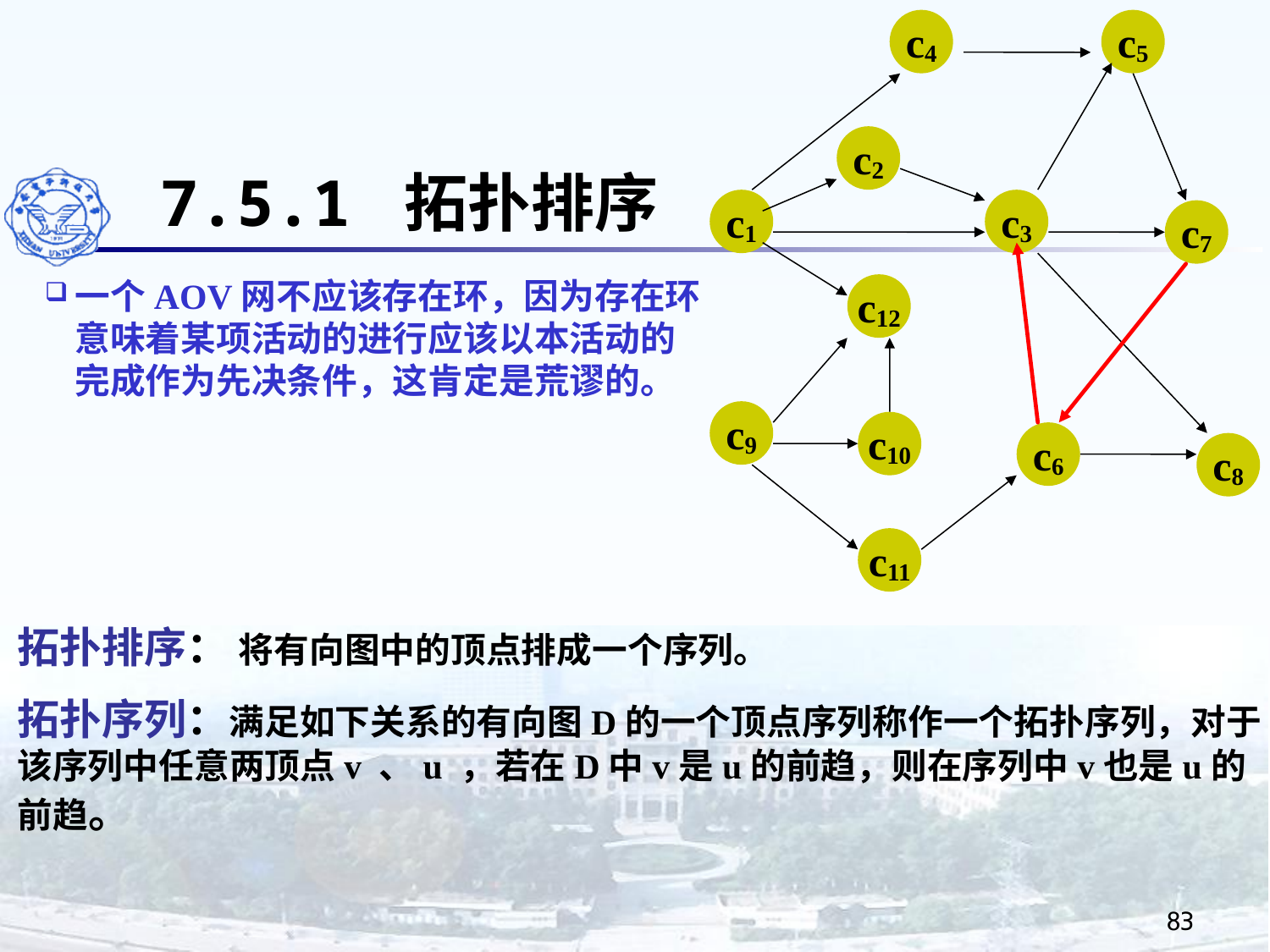

c4
c5

c2

7.5.1 拓扑排序

c1
c3
c7

一个AOV网不应该存在环，因为存在环意味着某项活动的进行应该以本活动的完成作为先决条件，这肯定是荒谬的。
c12

c9
c10
c6
c8

c11
拓扑排序： 将有向图中的顶点排成一个序列。
拓扑序列：满足如下关系的有向图D的一个顶点序列称作一个拓扑序列，对于该序列中任意两顶点v 、u ，若在D中v是u的前趋，则在序列中v也是u的前趋。
83